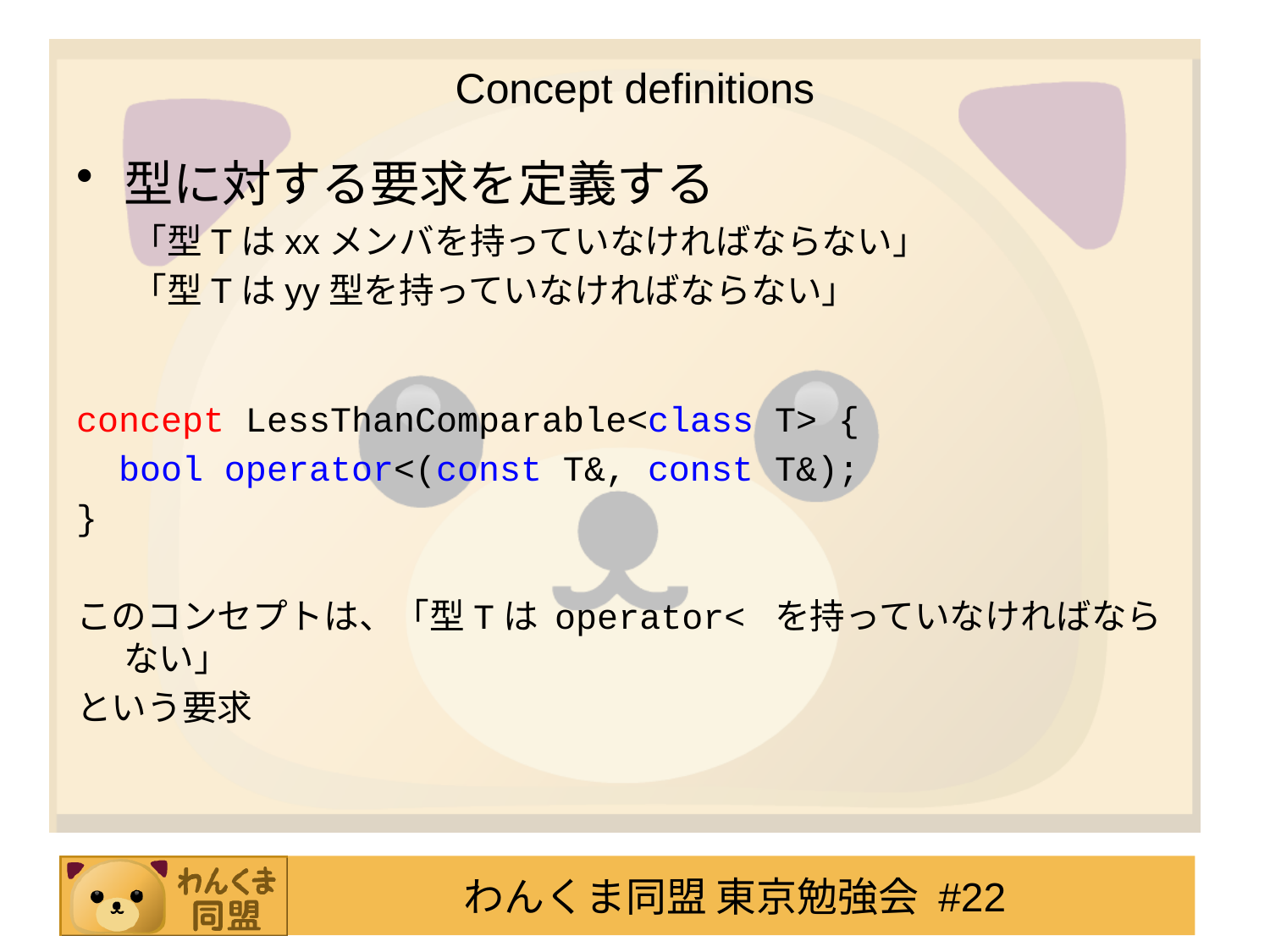

# Concept definitions
型に対する要求を定義する
      「型Tはxxメンバを持っていなければならない」
      「型Tはyy型を持っていなければならない」

concept LessThanComparable<class T> {
  bool operator<(const T&, const T&);
}

このコンセプトは、「型Tは operator< を持っていなければならない」
という要求